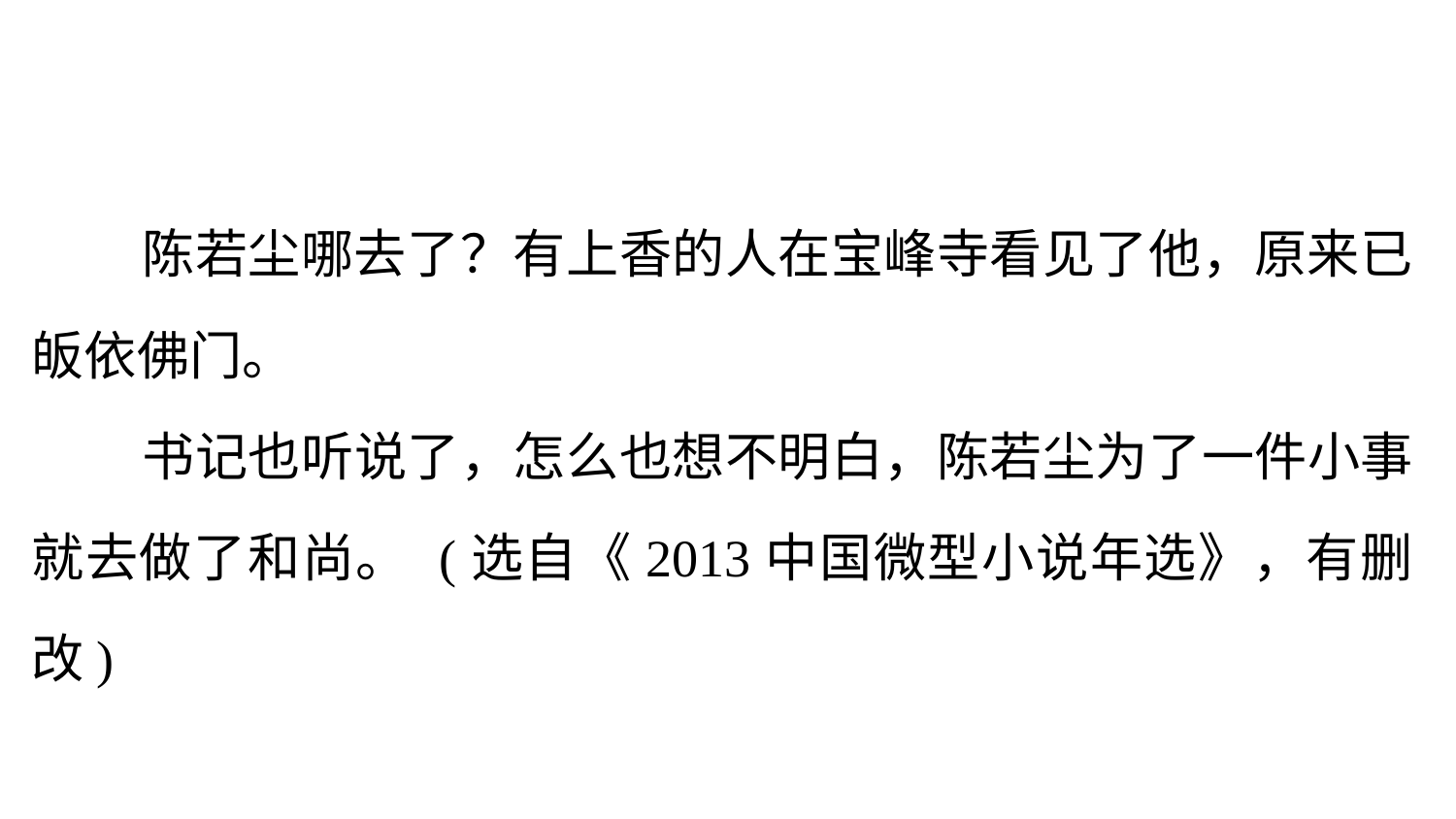

陈若尘哪去了？有上香的人在宝峰寺看见了他，原来已皈依佛门。
        书记也听说了，怎么也想不明白，陈若尘为了一件小事就去做了和尚。    (选自《2013中国微型小说年选》，有删改)